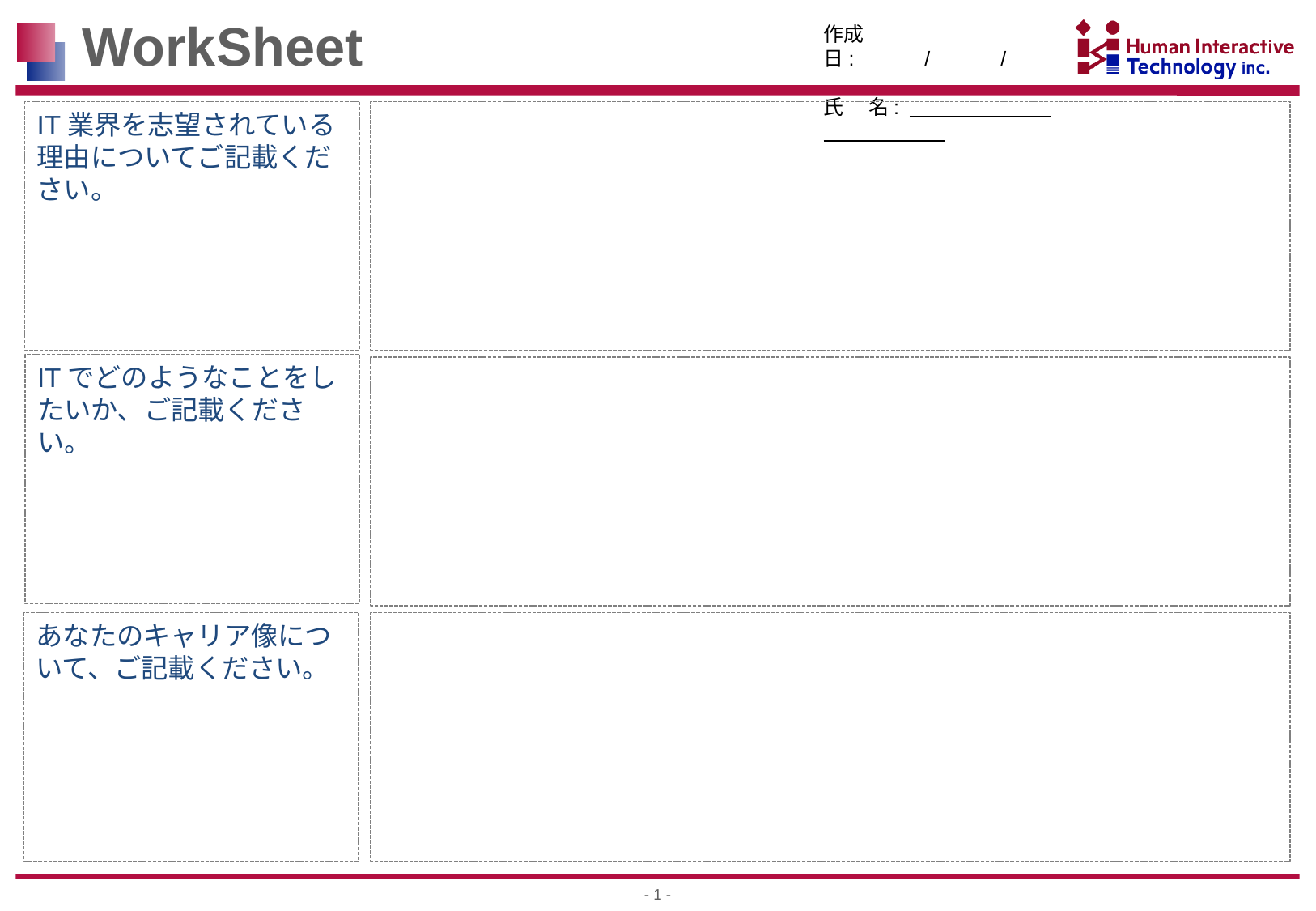

作成日:　　　/　　　/
氏　 名:
# WorkSheet
IT業界を志望されている
理由についてご記載ください。

ITでどのようなことをしたいか、ご記載ください。

あなたのキャリア像について、ご記載ください。